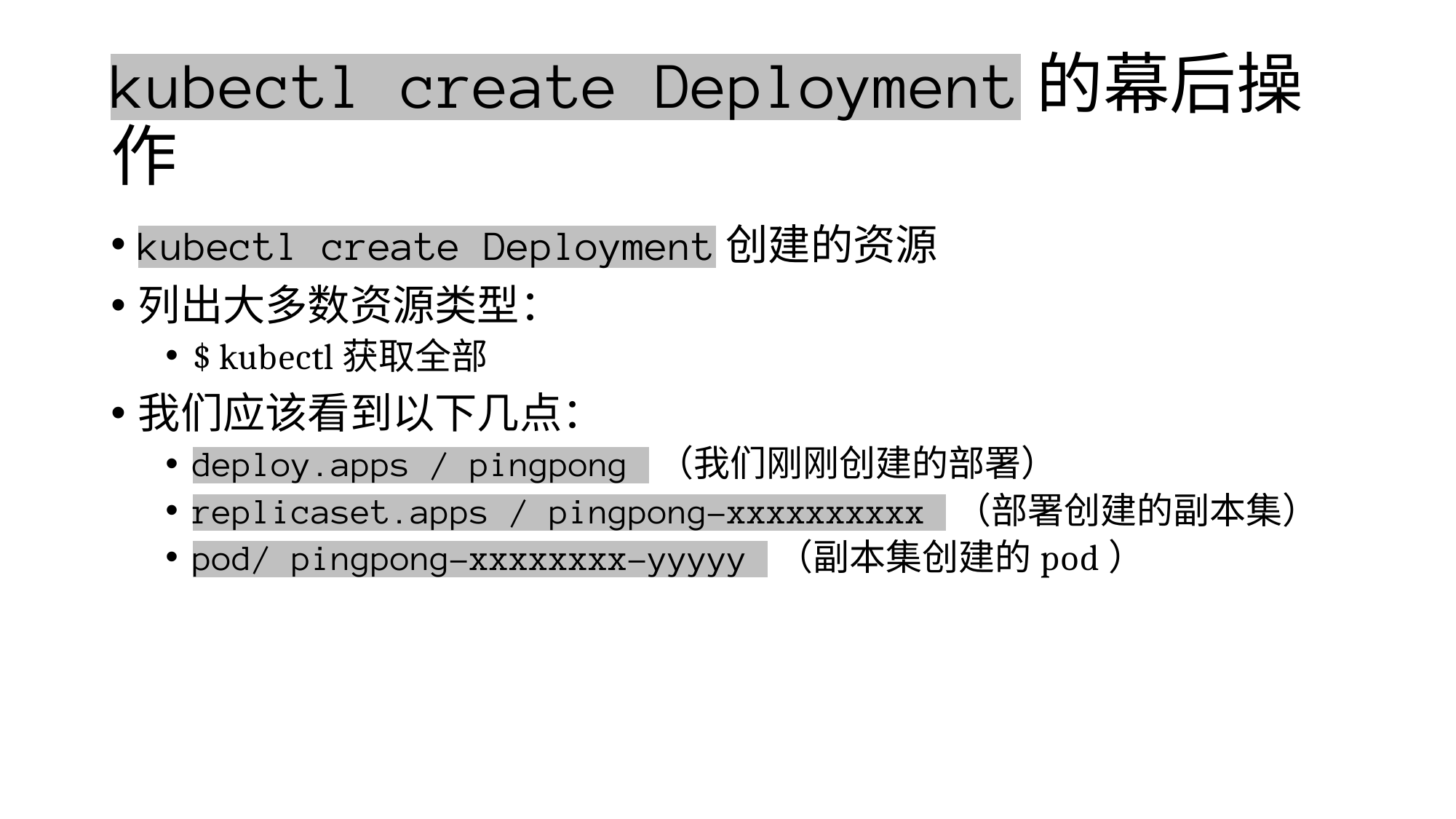

# kubectl create Deployment的幕后操作
kubectl create Deployment创建的资源
列出大多数资源类型：
$ kubectl获取全部
我们应该看到以下几点：
deploy.apps / pingpong （我们刚刚创建的部署）
replicaset.apps / pingpong-xxxxxxxxxx （部署创建的副本集）
pod/ pingpong-xxxxxxxx-yyyyy （副本集创建的pod）